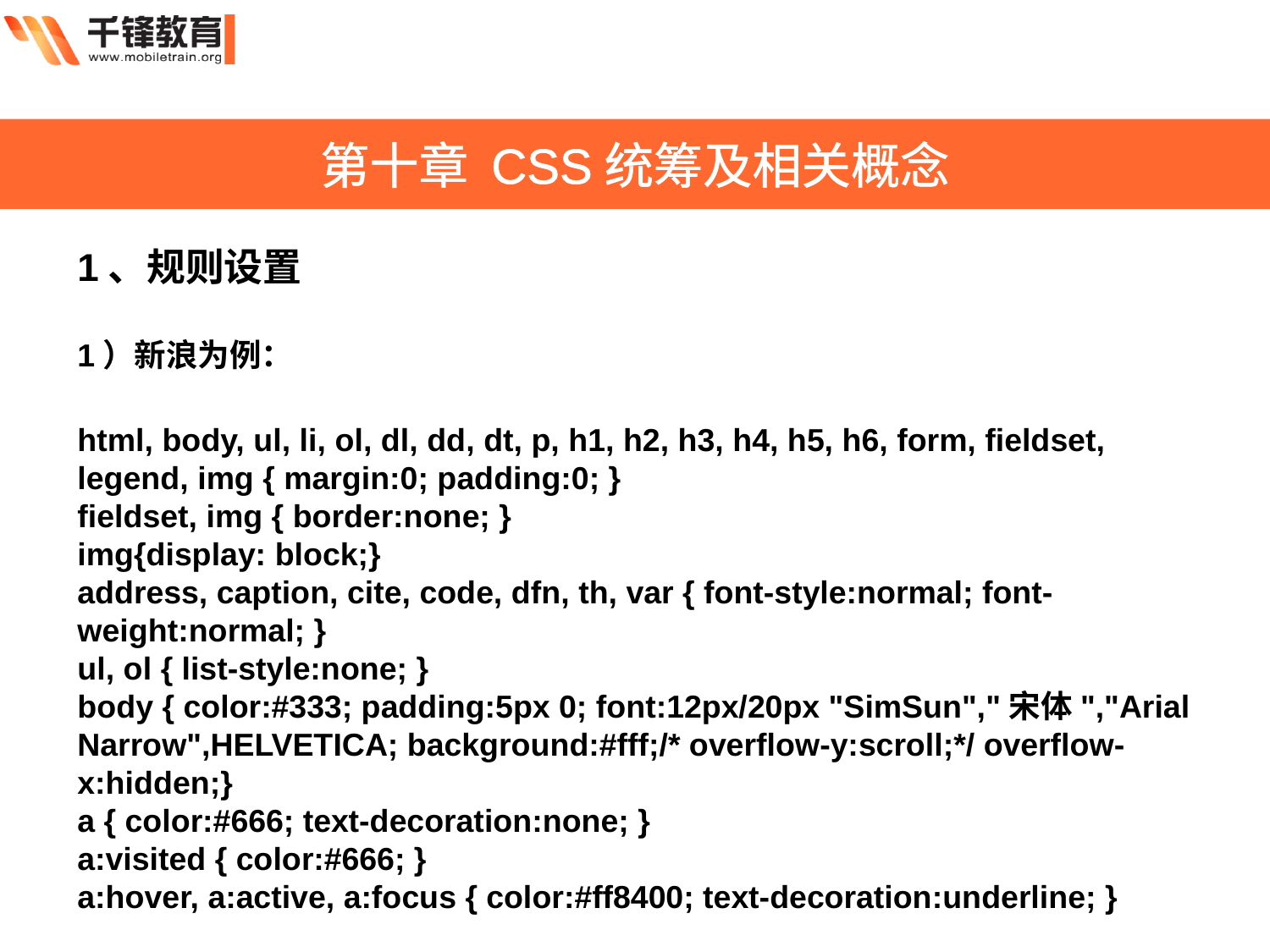

第十章 CSS统筹及相关概念
1、规则设置

1）新浪为例：

html, body, ul, li, ol, dl, dd, dt, p, h1, h2, h3, h4, h5, h6, form, fieldset, legend, img { margin:0; padding:0; }
fieldset, img { border:none; }
img{display: block;}
address, caption, cite, code, dfn, th, var { font-style:normal; font-weight:normal; }
ul, ol { list-style:none; }
body { color:#333; padding:5px 0; font:12px/20px "SimSun","宋体","Arial Narrow",HELVETICA; background:#fff;/* overflow-y:scroll;*/ overflow-x:hidden;}
a { color:#666; text-decoration:none; }
a:visited { color:#666; }
a:hover, a:active, a:focus { color:#ff8400; text-decoration:underline; }